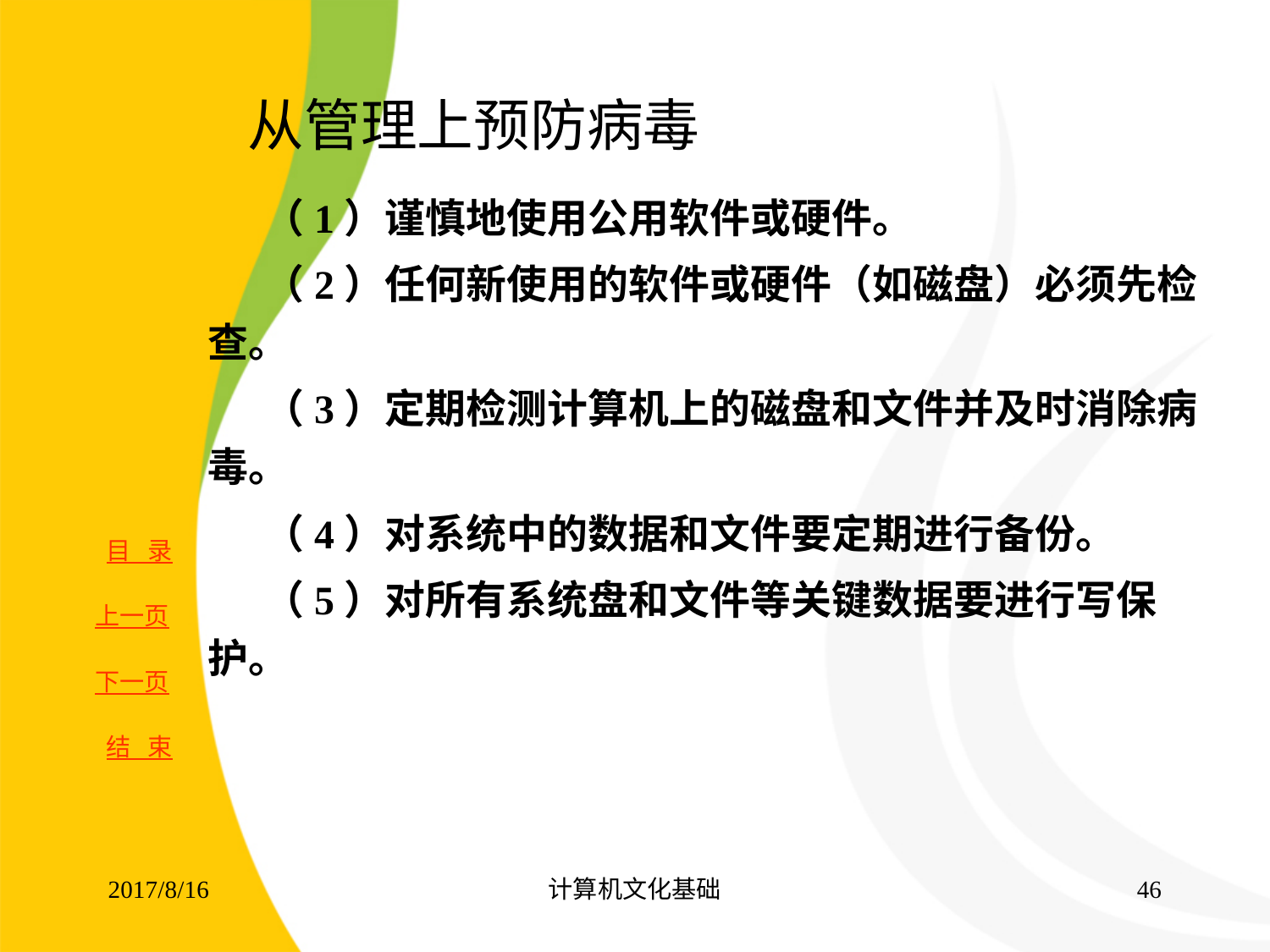

# 从管理上预防病毒
     （1）谨慎地使用公用软件或硬件。
     （2）任何新使用的软件或硬件（如磁盘）必须先检查。
     （3）定期检测计算机上的磁盘和文件并及时消除病毒。
     （4）对系统中的数据和文件要定期进行备份。
     （5）对所有系统盘和文件等关键数据要进行写保护。
2017/8/16
计算机文化基础
46